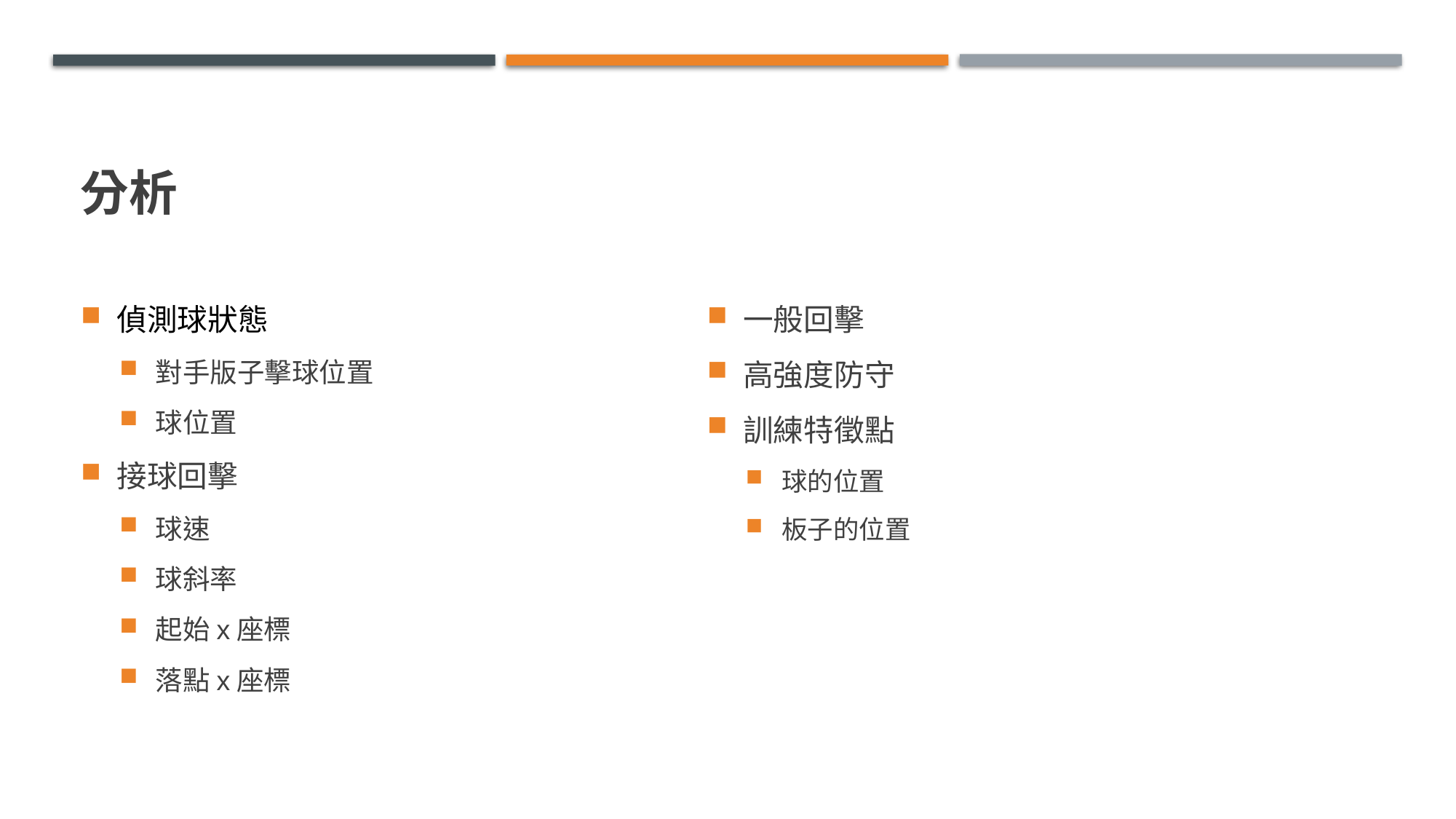

# 分析
偵測球狀態
對手版子擊球位置
球位置
接球回擊
球速
球斜率
起始x座標
落點x座標
一般回擊
高強度防守
訓練特徵點
球的位置
板子的位置